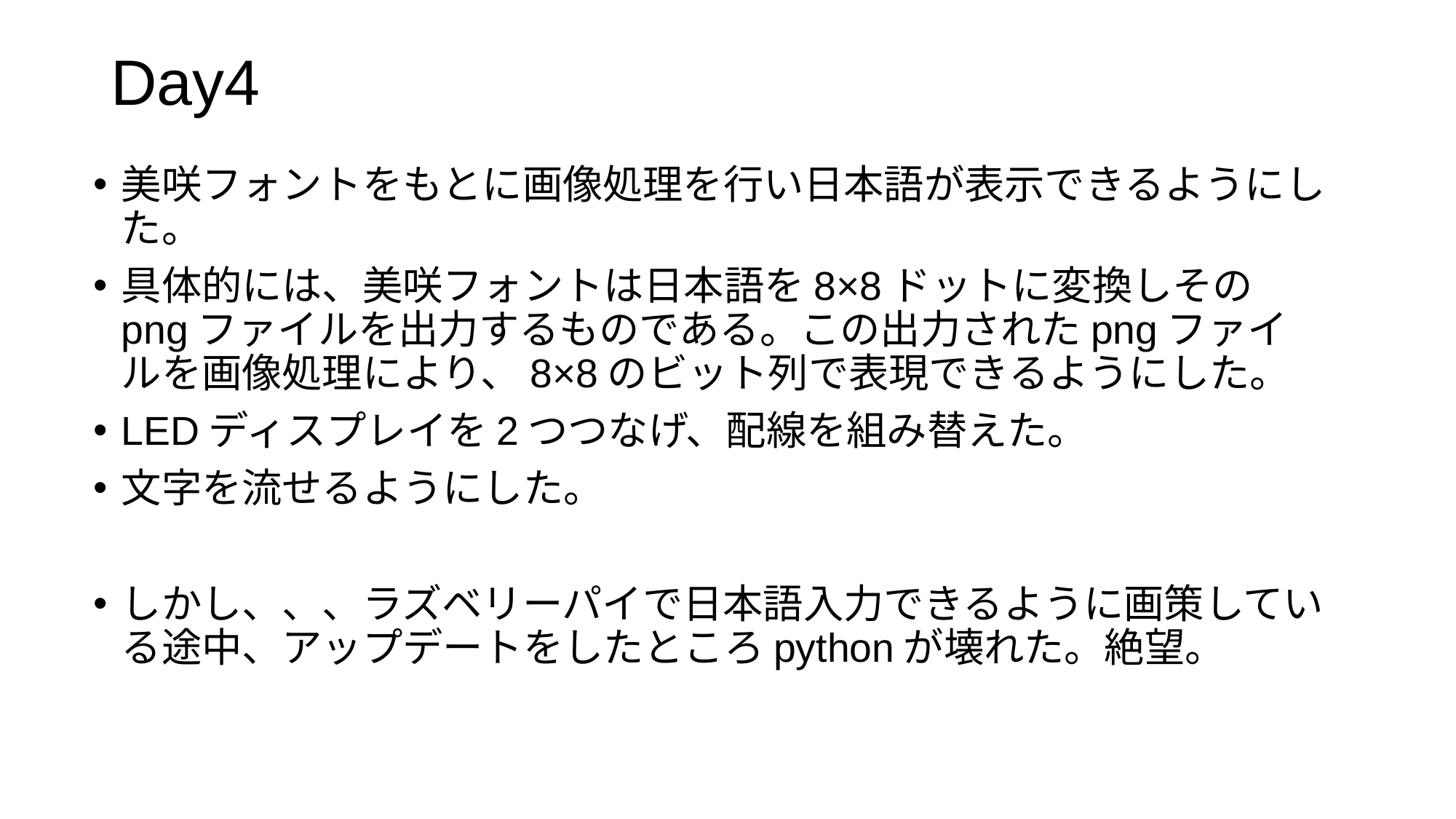

# Day4
美咲フォントをもとに画像処理を行い日本語が表示できるようにした。
具体的には、美咲フォントは日本語を8×8ドットに変換しそのpngファイルを出力するものである。この出力されたpngファイルを画像処理により、8×8のビット列で表現できるようにした。
LEDディスプレイを2つつなげ、配線を組み替えた。
文字を流せるようにした。

しかし、、、ラズベリーパイで日本語入力できるように画策している途中、アップデートをしたところpythonが壊れた。絶望。